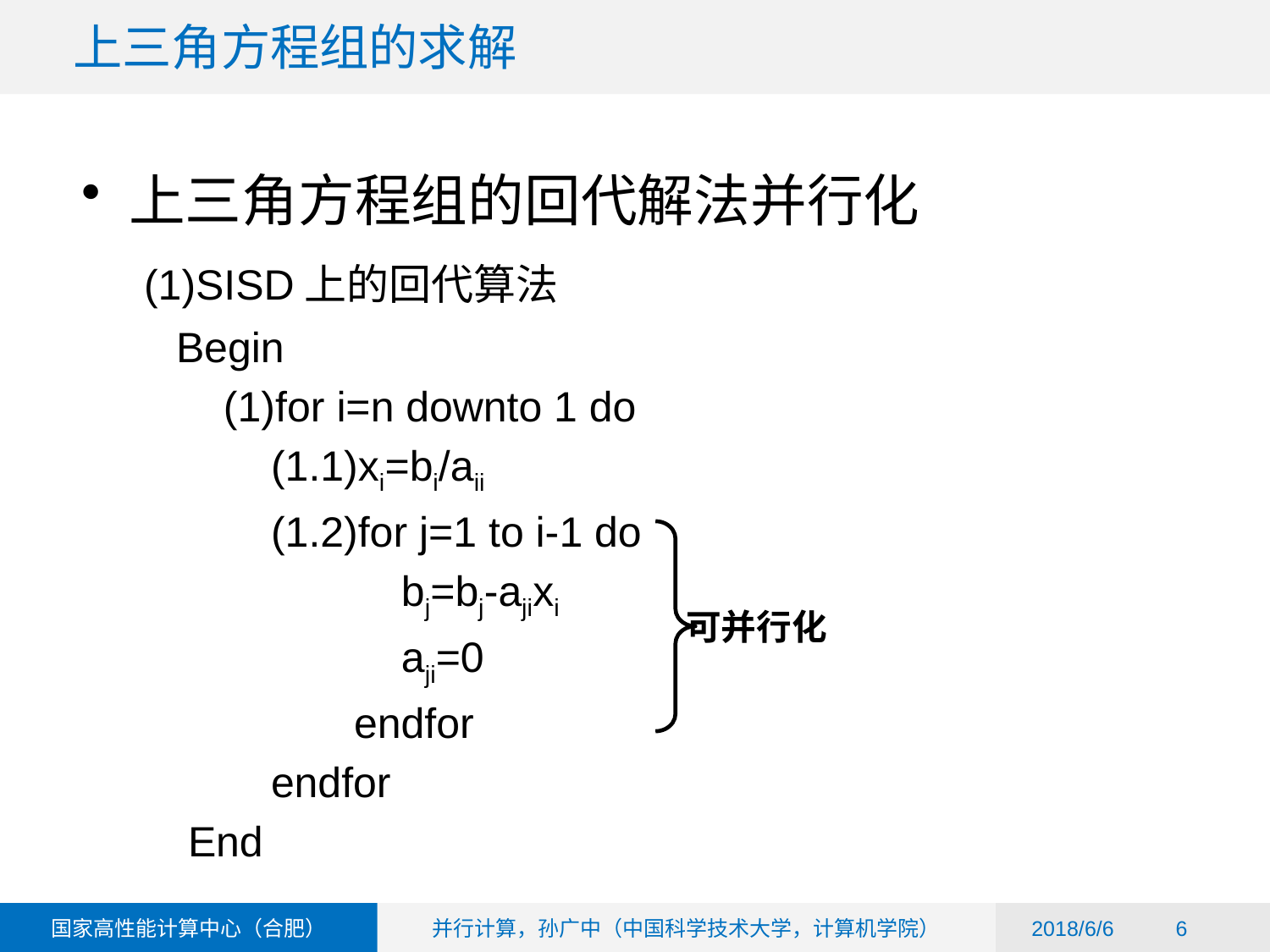

# 上三角方程组的求解
上三角方程组的回代解法并行化
    (1)SISD上的回代算法
        Begin
            (1)for i=n downto 1 do
                (1.1)xi=bi/aii
                (1.2)for j=1 to i-1 do
                           bj=bj-ajixi
                           aji=0
                       endfor
                endfor
         End

可并行化
2018/6/6
6